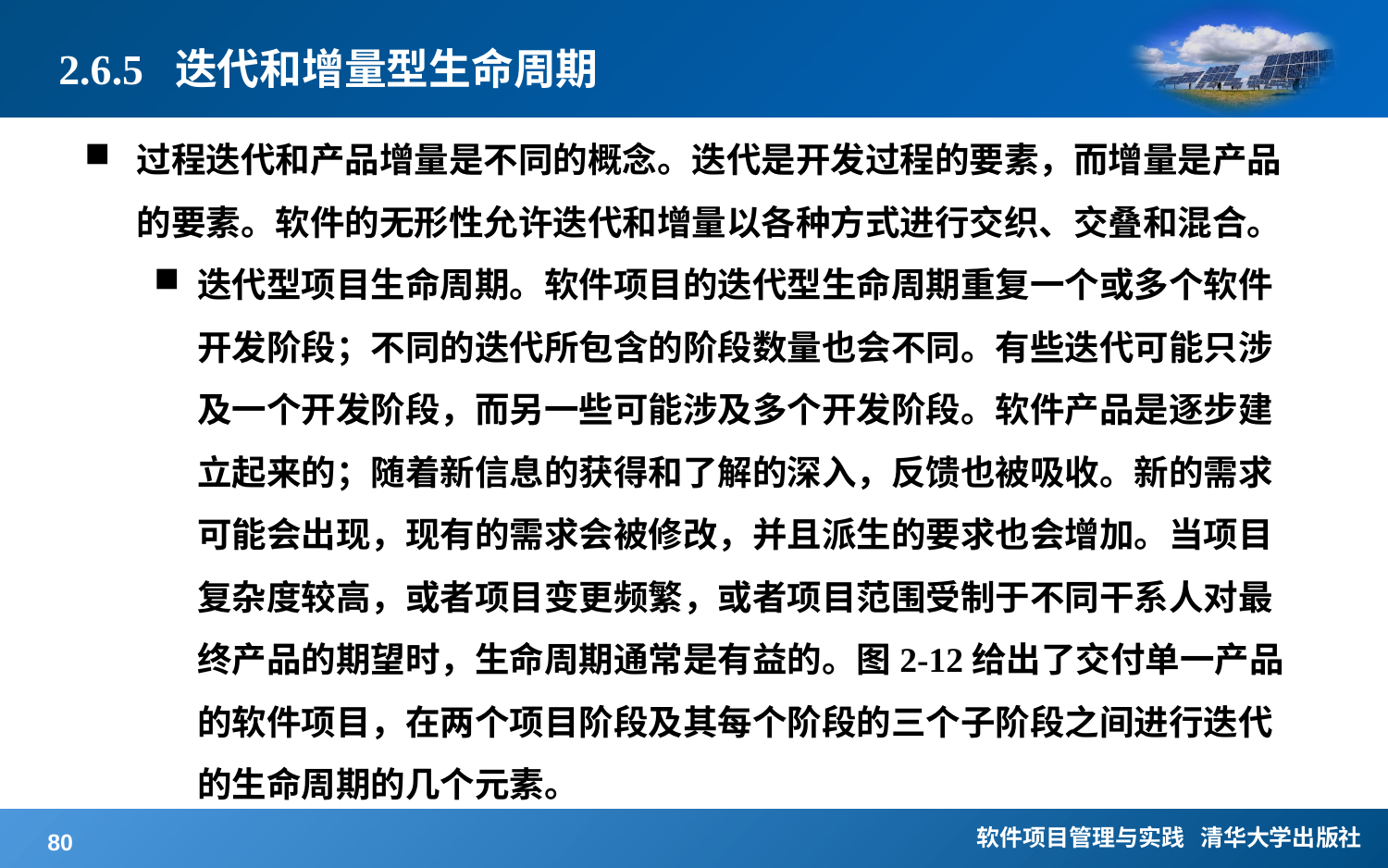

# 2.6.5  迭代和增量型生命周期
过程迭代和产品增量是不同的概念。迭代是开发过程的要素，而增量是产品的要素。软件的无形性允许迭代和增量以各种方式进行交织、交叠和混合。
迭代型项目生命周期。软件项目的迭代型生命周期重复一个或多个软件开发阶段；不同的迭代所包含的阶段数量也会不同。有些迭代可能只涉及一个开发阶段，而另一些可能涉及多个开发阶段。软件产品是逐步建立起来的；随着新信息的获得和了解的深入，反馈也被吸收。新的需求可能会出现，现有的需求会被修改，并且派生的要求也会增加。当项目复杂度较高，或者项目变更频繁，或者项目范围受制于不同干系人对最终产品的期望时，生命周期通常是有益的。图2-12给出了交付单一产品的软件项目，在两个项目阶段及其每个阶段的三个子阶段之间进行迭代的生命周期的几个元素。